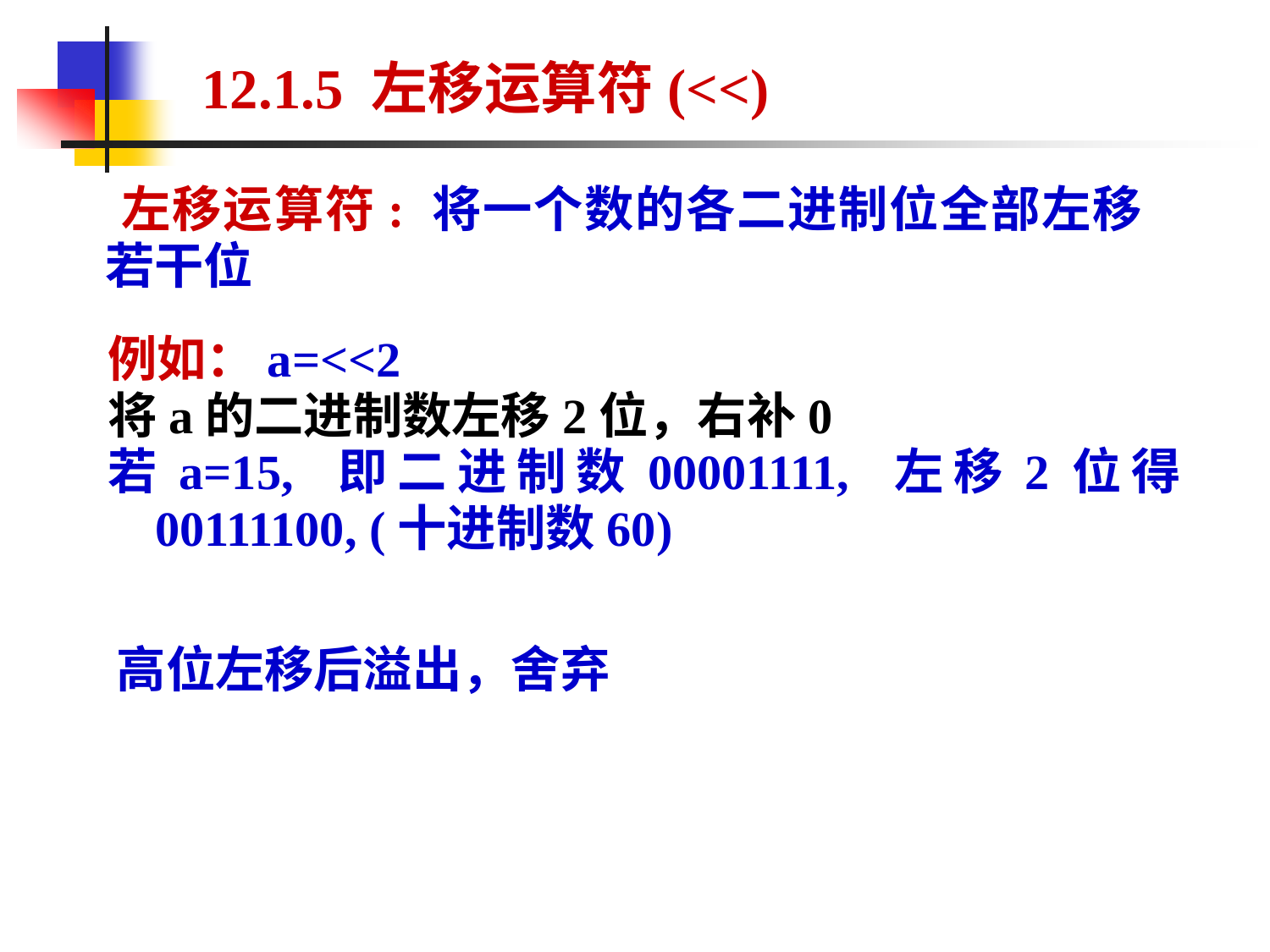

# 12.1.5 左移运算符(<<)
    左移运算符: 将一个数的各二进制位全部左移若干位
例如：a=<<2
将a的二进制数左移2位，右补0
若a=15, 即二进制数00001111, 左移2位得00111100, (十进制数60)

　高位左移后溢出，舍弃